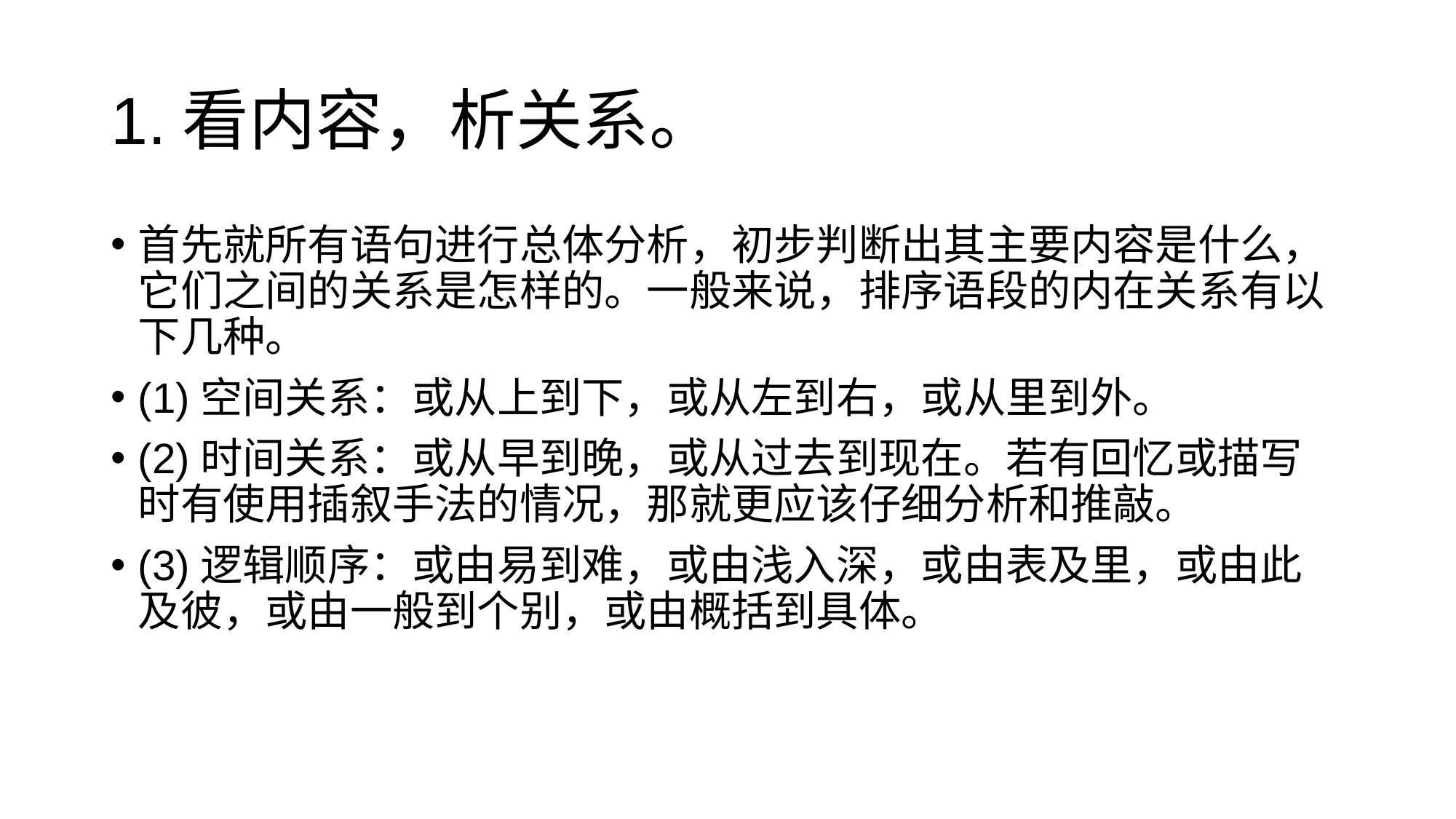

# 1.看内容，析关系。
首先就所有语句进行总体分析，初步判断出其主要内容是什么，它们之间的关系是怎样的。一般来说，排序语段的内在关系有以下几种。
(1)空间关系：或从上到下，或从左到右，或从里到外。
(2)时间关系：或从早到晚，或从过去到现在。若有回忆或描写时有使用插叙手法的情况，那就更应该仔细分析和推敲。
(3)逻辑顺序：或由易到难，或由浅入深，或由表及里，或由此及彼，或由一般到个别，或由概括到具体。